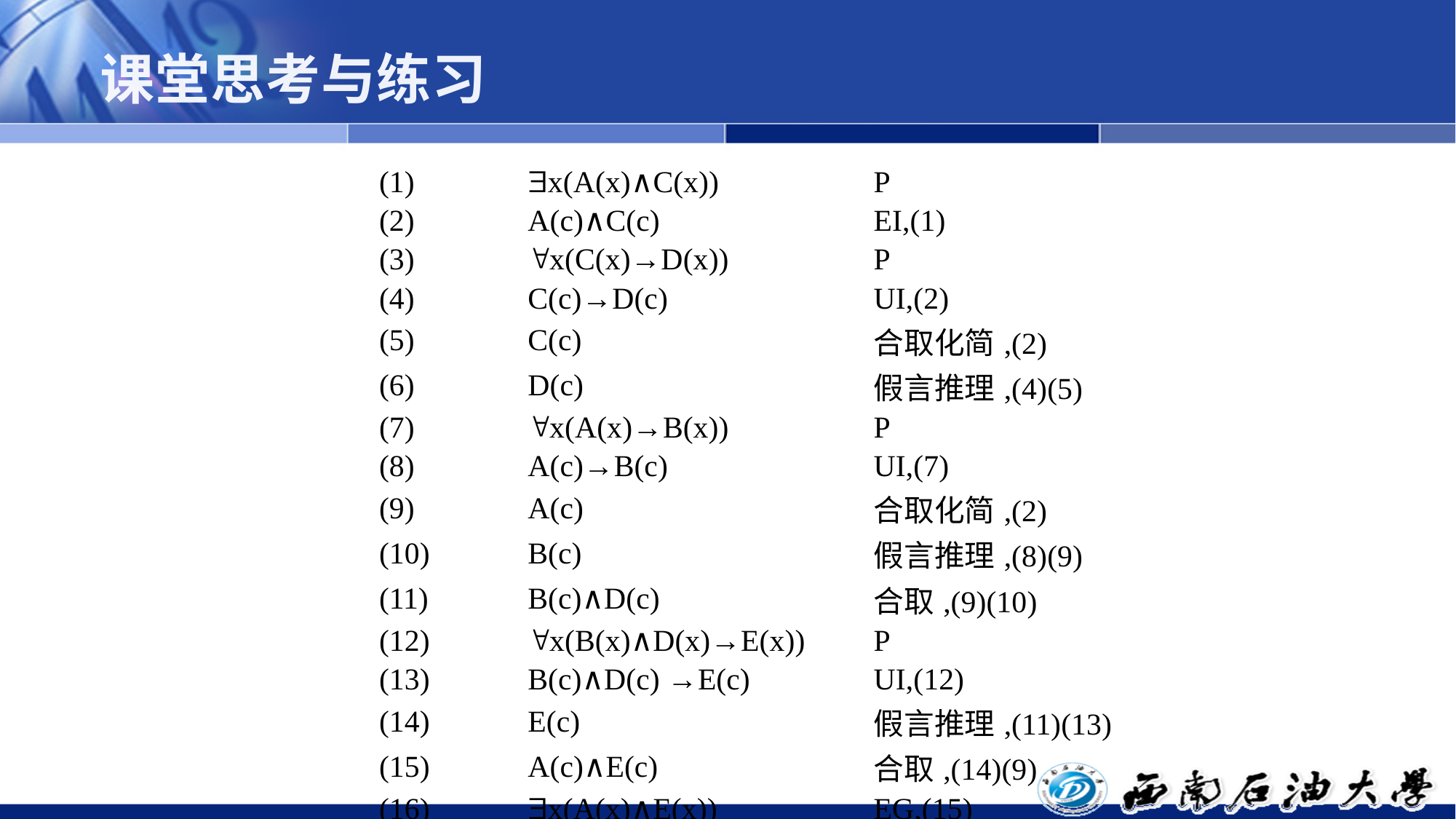

# 课堂思考与练习
| (1) | ∃x(A(x)∧C(x)) | P |
| --- | --- | --- |
| (2) | A(c)∧C(c) | EI,(1) |
| (3) | ∀x(C(x)→D(x)) | P |
| (4) | C(c)→D(c) | UI,(2) |
| (5) | C(c) | 合取化简,(2) |
| (6) | D(c) | 假言推理,(4)(5) |
| (7) | ∀x(A(x)→B(x)) | P |
| (8) | A(c)→B(c) | UI,(7) |
| (9) | A(c) | 合取化简,(2) |
| (10) | B(c) | 假言推理,(8)(9) |
| (11) | B(c)∧D(c) | 合取,(9)(10) |
| (12) | ∀x(B(x)∧D(x)→E(x)) | P |
| (13) | B(c)∧D(c) →E(c) | UI,(12) |
| (14) | E(c) | 假言推理,(11)(13) |
| (15) | A(c)∧E(c) | 合取,(14)(9) |
| (16) | ∃x(A(x)∧E(x)) | EG,(15) |